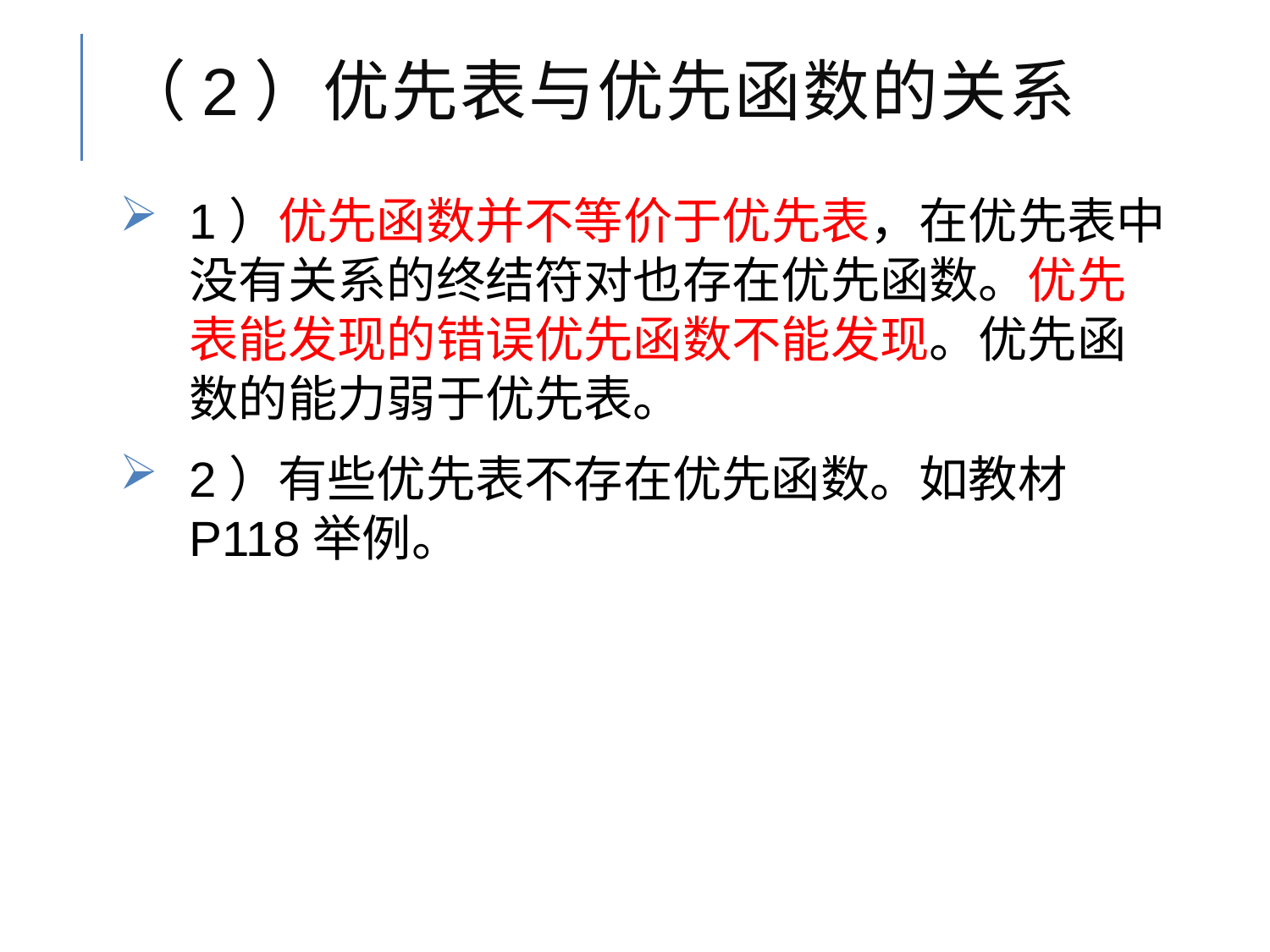

# （2）优先表与优先函数的关系
1）优先函数并不等价于优先表，在优先表中没有关系的终结符对也存在优先函数。优先表能发现的错误优先函数不能发现。优先函数的能力弱于优先表。
2）有些优先表不存在优先函数。如教材P118举例。

61